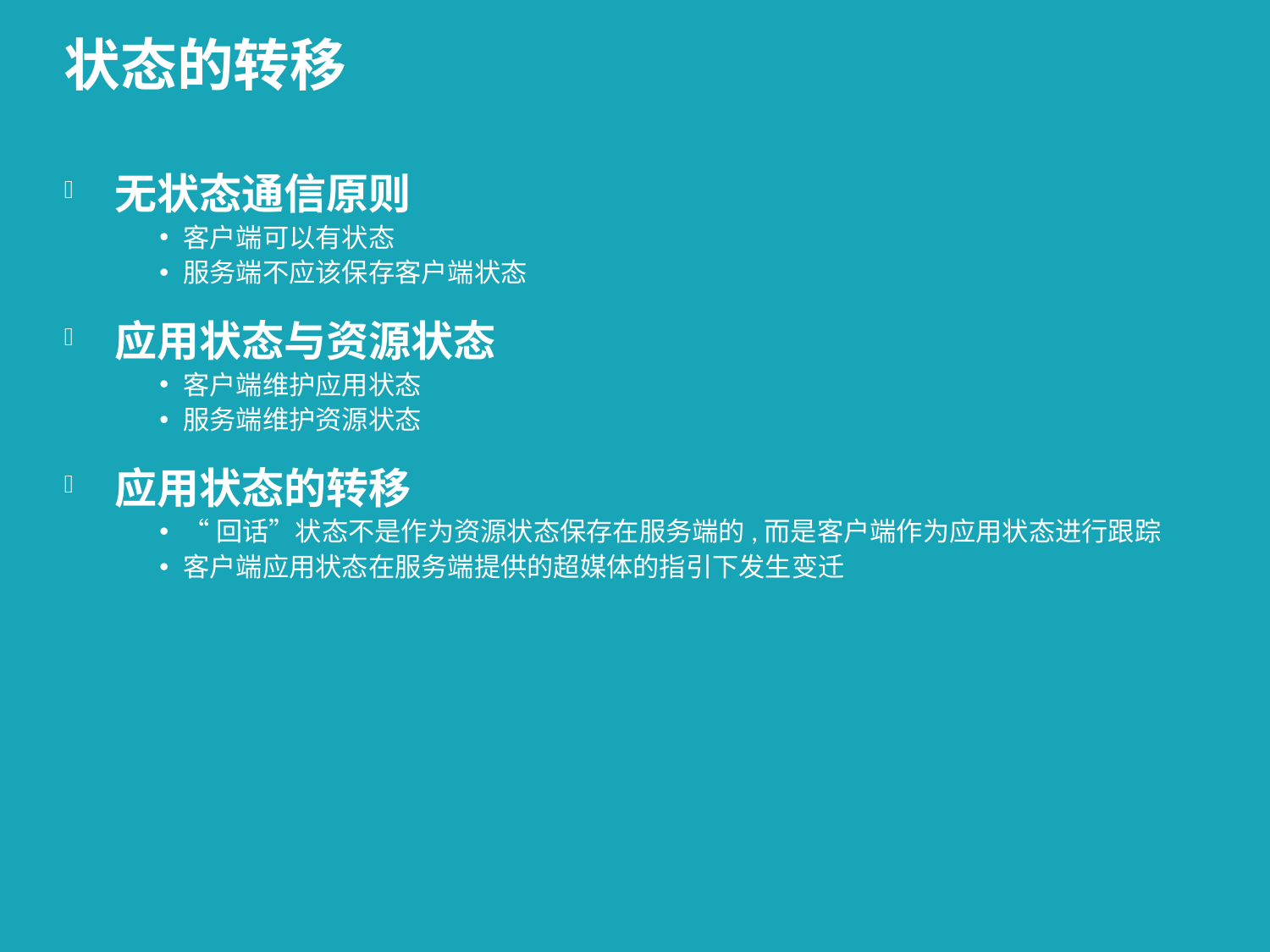

# 状态的转移
无状态通信原则
客户端可以有状态
服务端不应该保存客户端状态
应用状态与资源状态
客户端维护应用状态
服务端维护资源状态
应用状态的转移
“回话”状态不是作为资源状态保存在服务端的,而是客户端作为应用状态进行跟踪
客户端应用状态在服务端提供的超媒体的指引下发生变迁